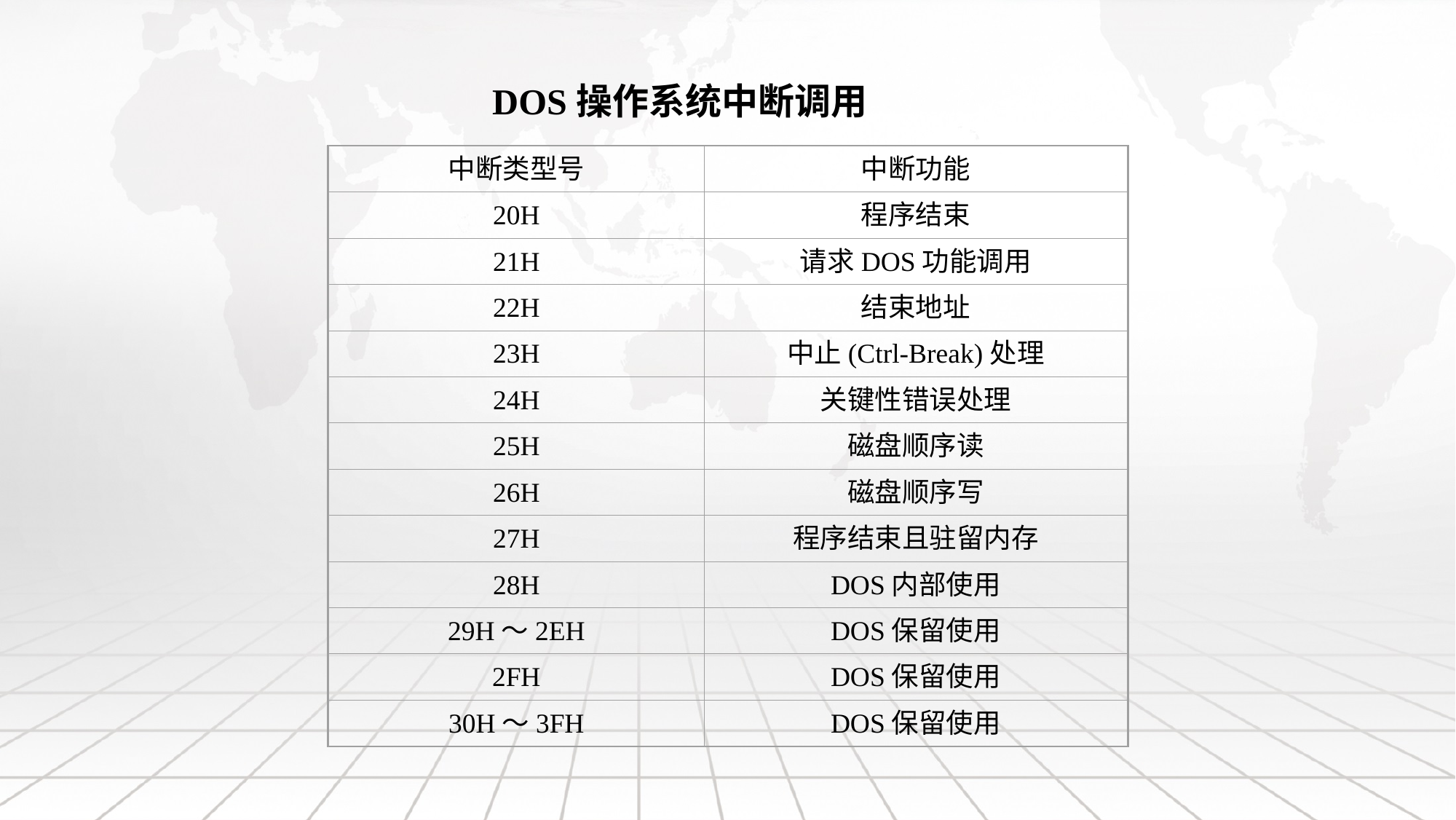

DOS操作系统中断调用

中断类型号

中断功能

20H

程序结束

21H

请求DOS功能调用

22H

结束地址

23H

中止(Ctrl-Break)处理

24H

关键性错误处理

25H

磁盘顺序读

26H

磁盘顺序写

27H

程序结束且驻留内存

28H

DOS内部使用

29H～2EH

DOS保留使用

2FH

DOS保留使用

30H～3FH

DOS保留使用